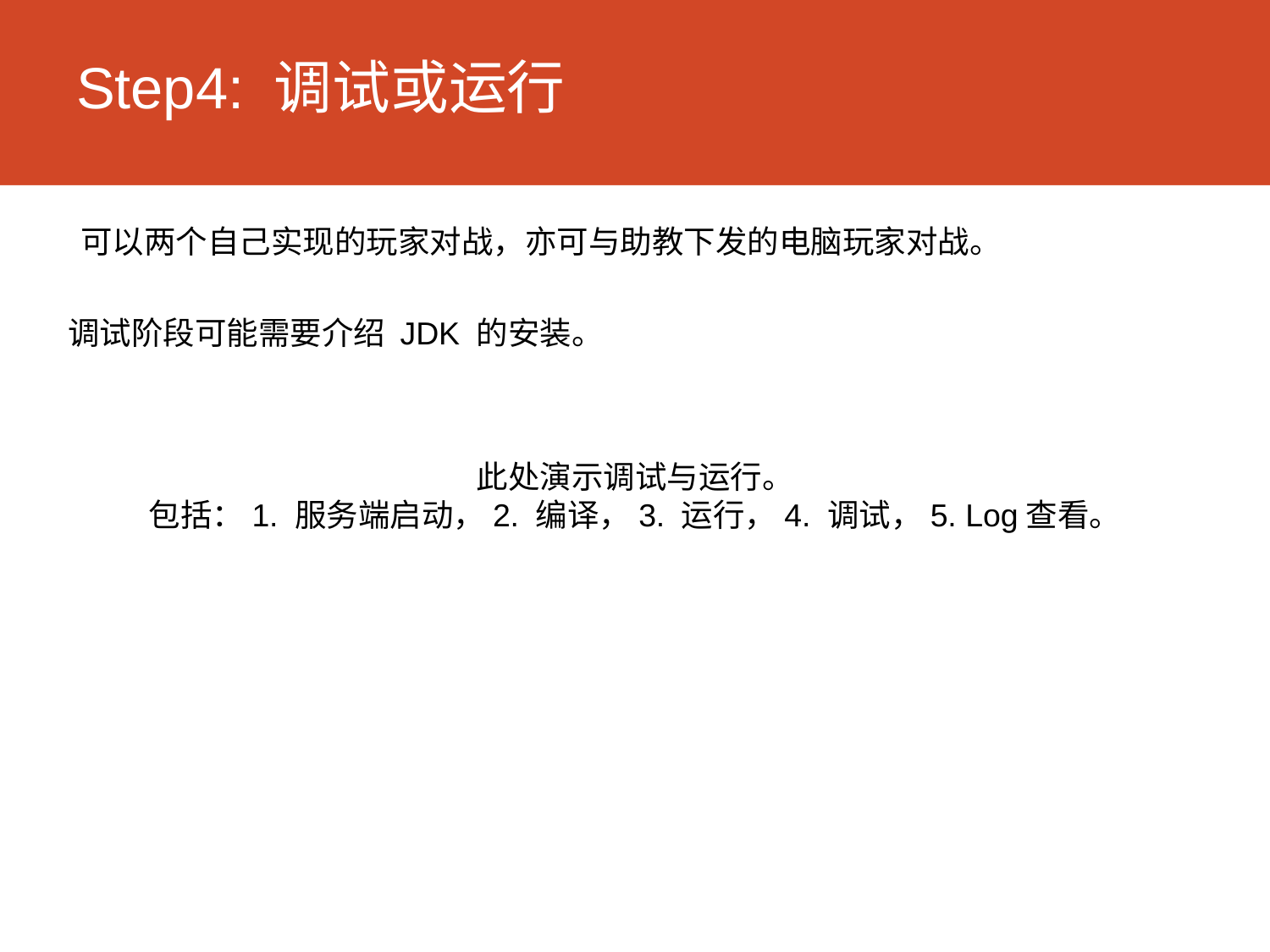

# Step4: 调试或运行
可以两个自己实现的玩家对战，亦可与助教下发的电脑玩家对战。
调试阶段可能需要介绍 JDK 的安装。
此处演示调试与运行。
包括：1. 服务端启动，2. 编译，3. 运行，4. 调试，5. Log查看。